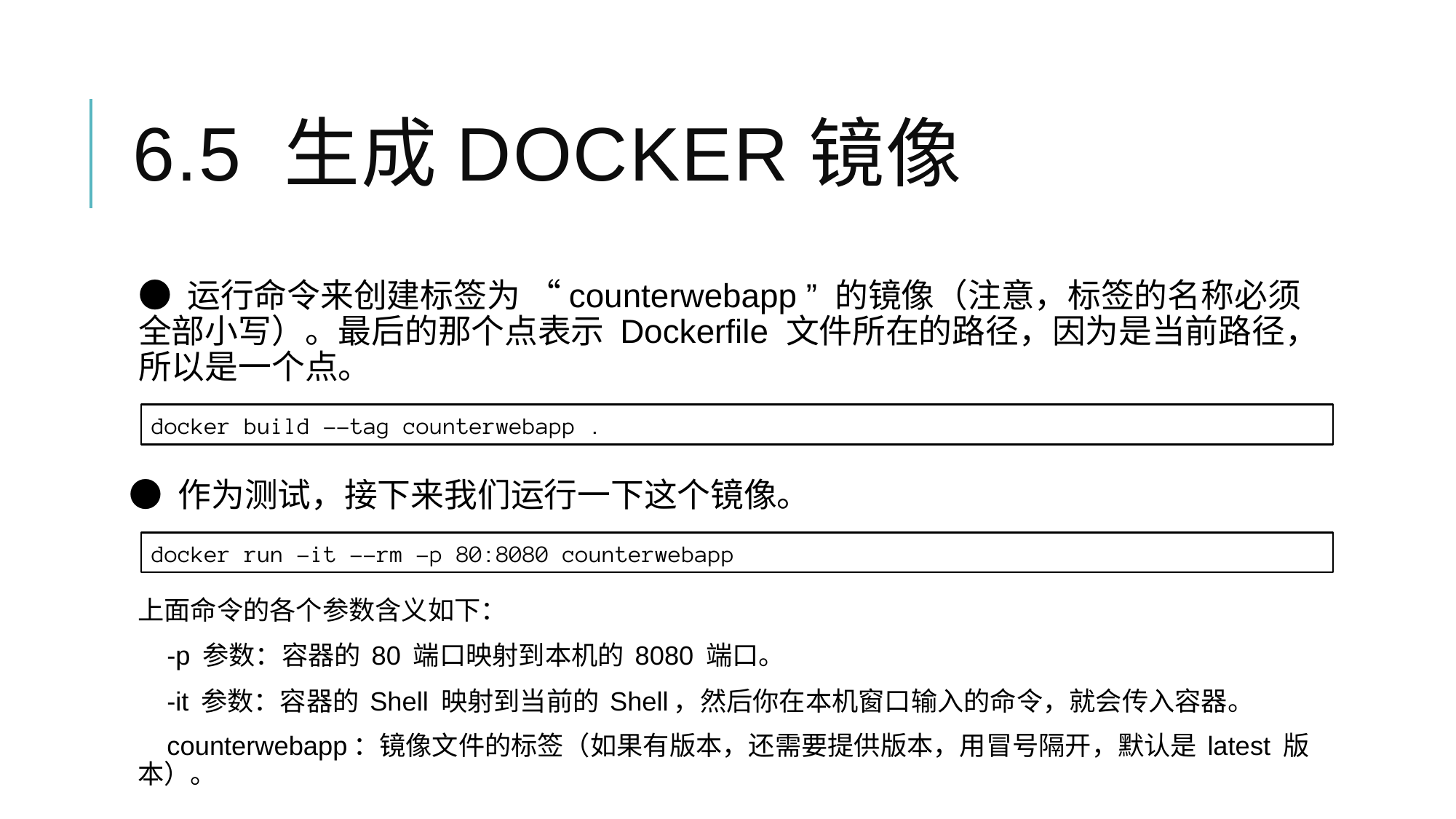

# 6.5 生成Docker镜像
● 运行命令来创建标签为 “counterwebapp ” 的镜像（注意，标签的名称必须全部小写）。最后的那个点表示 Dockerfile 文件所在的路径，因为是当前路径，所以是一个点。
docker build --tag counterwebapp .
● 作为测试，接下来我们运行一下这个镜像。
docker run -it --rm -p 80:8080 counterwebapp
上面命令的各个参数含义如下：
    -p 参数：容器的 80 端口映射到本机的 8080 端口。
    -it 参数：容器的 Shell 映射到当前的 Shell，然后你在本机窗口输入的命令，就会传入容器。
    counterwebapp：镜像文件的标签（如果有版本，还需要提供版本，用冒号隔开，默认是 latest 版本）。